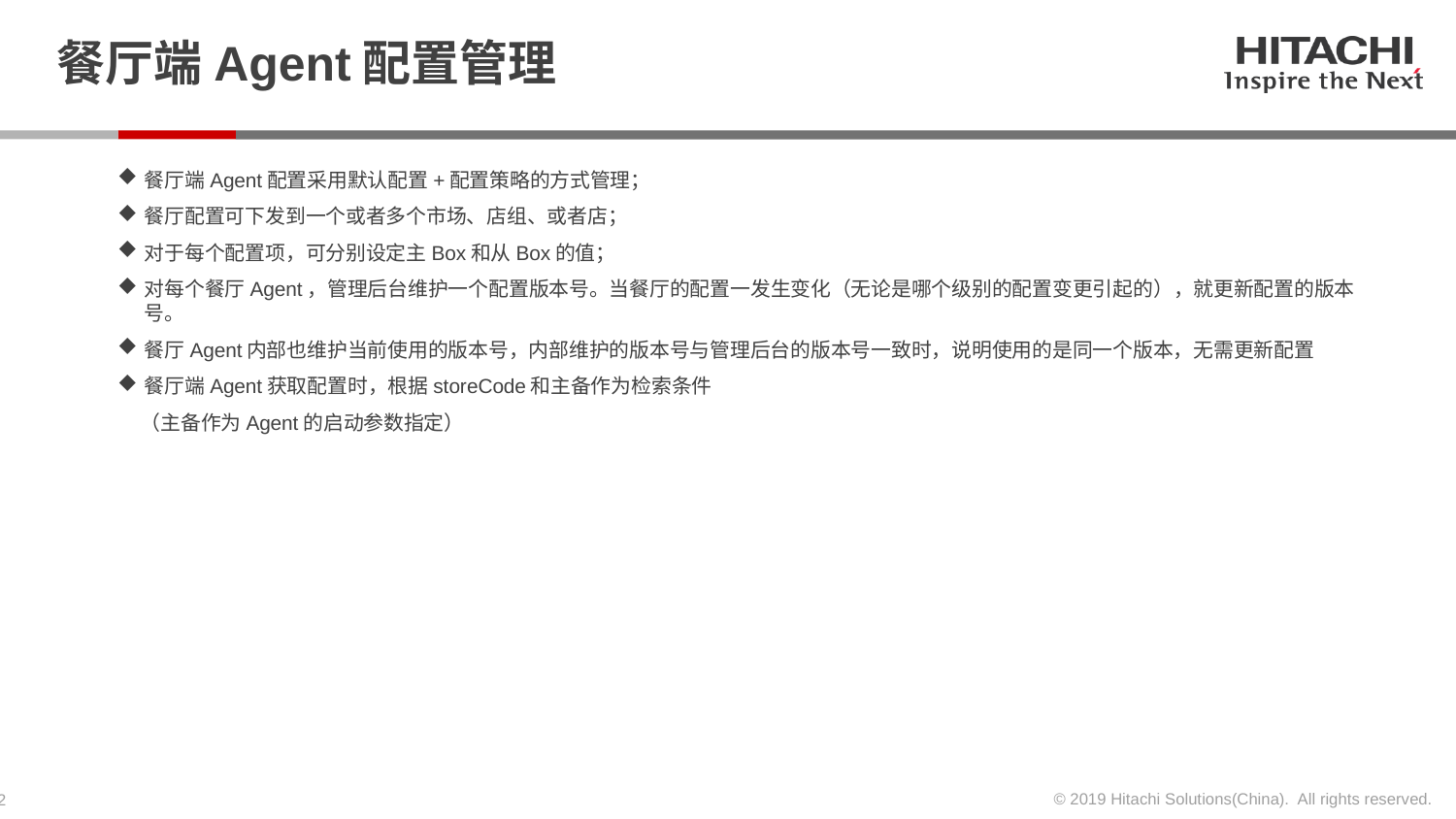

# 餐厅端Agent配置管理
餐厅端Agent配置采用默认配置+配置策略的方式管理；
餐厅配置可下发到一个或者多个市场、店组、或者店；
对于每个配置项，可分别设定主Box和从Box的值；
对每个餐厅Agent，管理后台维护一个配置版本号。当餐厅的配置一发生变化（无论是哪个级别的配置变更引起的），就更新配置的版本号。
餐厅Agent内部也维护当前使用的版本号，内部维护的版本号与管理后台的版本号一致时，说明使用的是同一个版本，无需更新配置
餐厅端Agent获取配置时，根据storeCode和主备作为检索条件
    （主备作为Agent的启动参数指定）